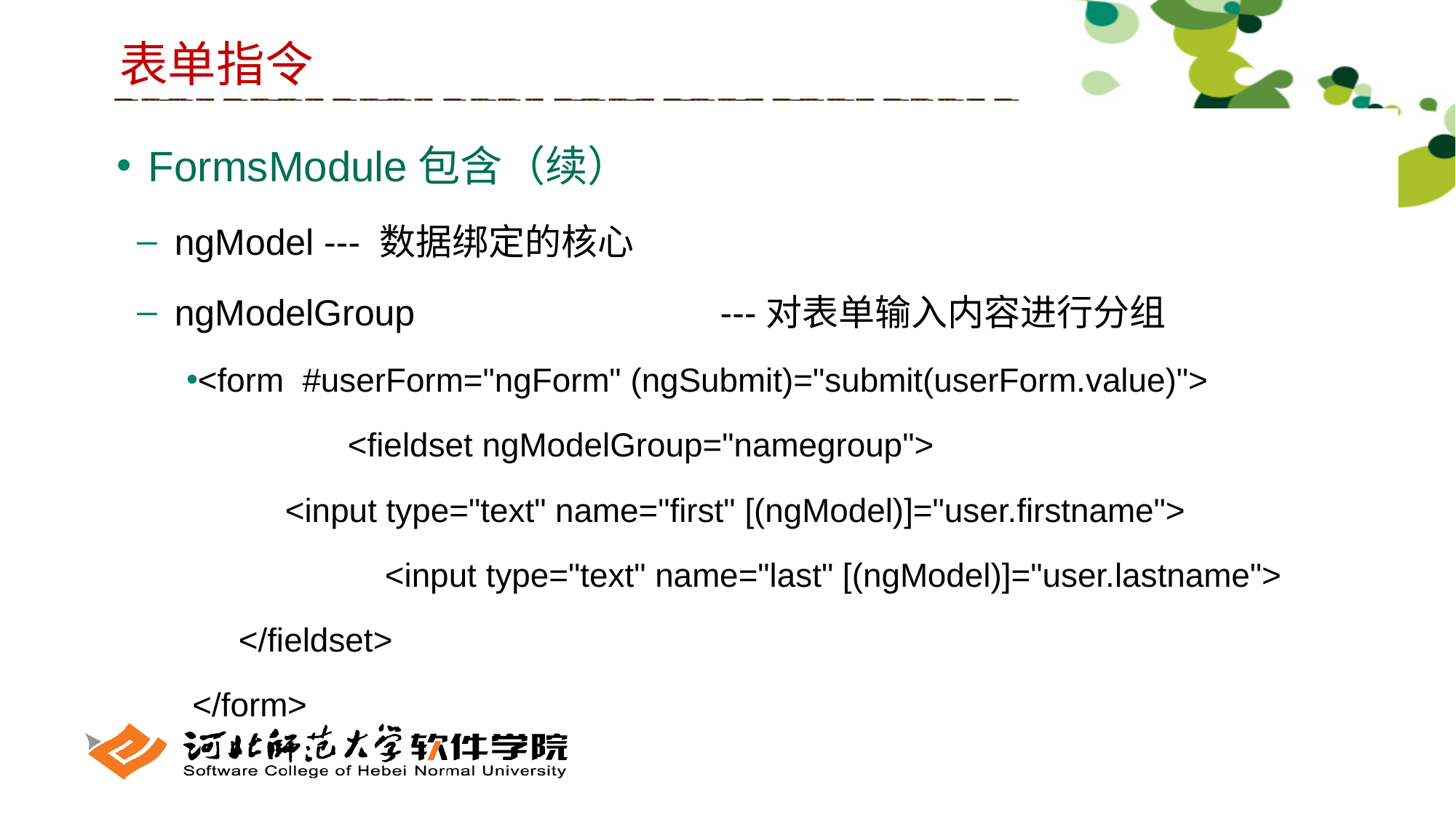

表单指令
 FormsModule包含（续）
 ngModel --- 数据绑定的核心
 ngModelGroup			 ---对表单输入内容进行分组
<form  #userForm="ngForm" (ngSubmit)="submit(userForm.value)">
	        <fieldset ngModelGroup="namegroup">
             <input type="text" name="first" [(ngModel)]="user.firstname">
 	            <input type="text" name="last" [(ngModel)]="user.lastname">
        </fieldset>
   </form>